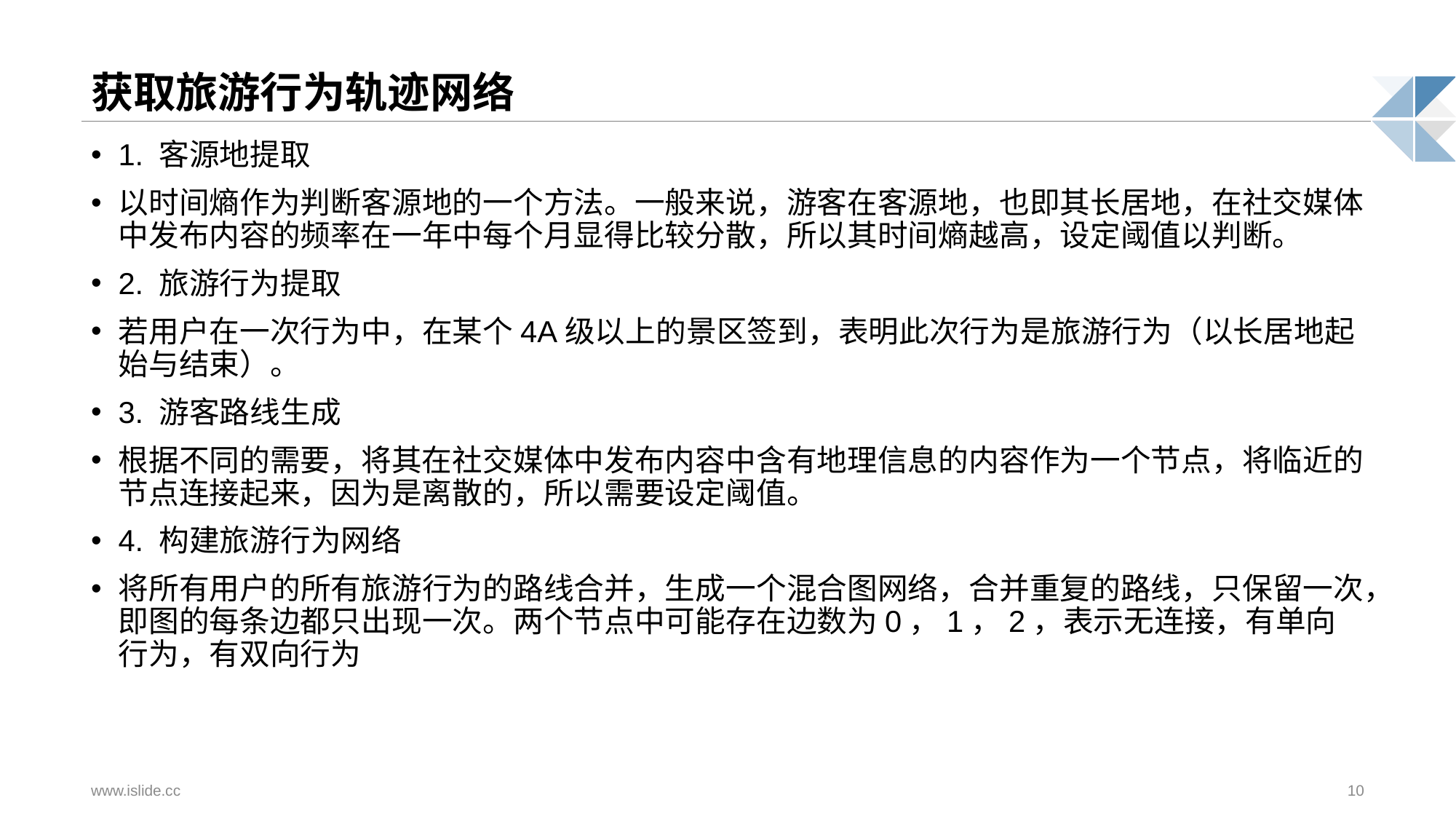

# 获取旅游行为轨迹网络
1. 客源地提取
以时间熵作为判断客源地的一个方法。一般来说，游客在客源地，也即其长居地，在社交媒体中发布内容的频率在一年中每个月显得比较分散，所以其时间熵越高，设定阈值以判断。
2. 旅游行为提取
若用户在一次行为中，在某个4A级以上的景区签到，表明此次行为是旅游行为（以长居地起始与结束）。
3. 游客路线生成
根据不同的需要，将其在社交媒体中发布内容中含有地理信息的内容作为一个节点，将临近的节点连接起来，因为是离散的，所以需要设定阈值。
4. 构建旅游行为网络
将所有用户的所有旅游行为的路线合并，生成一个混合图网络，合并重复的路线，只保留一次，即图的每条边都只出现一次。两个节点中可能存在边数为0，1，2，表示无连接，有单向行为，有双向行为
www.islide.cc
10